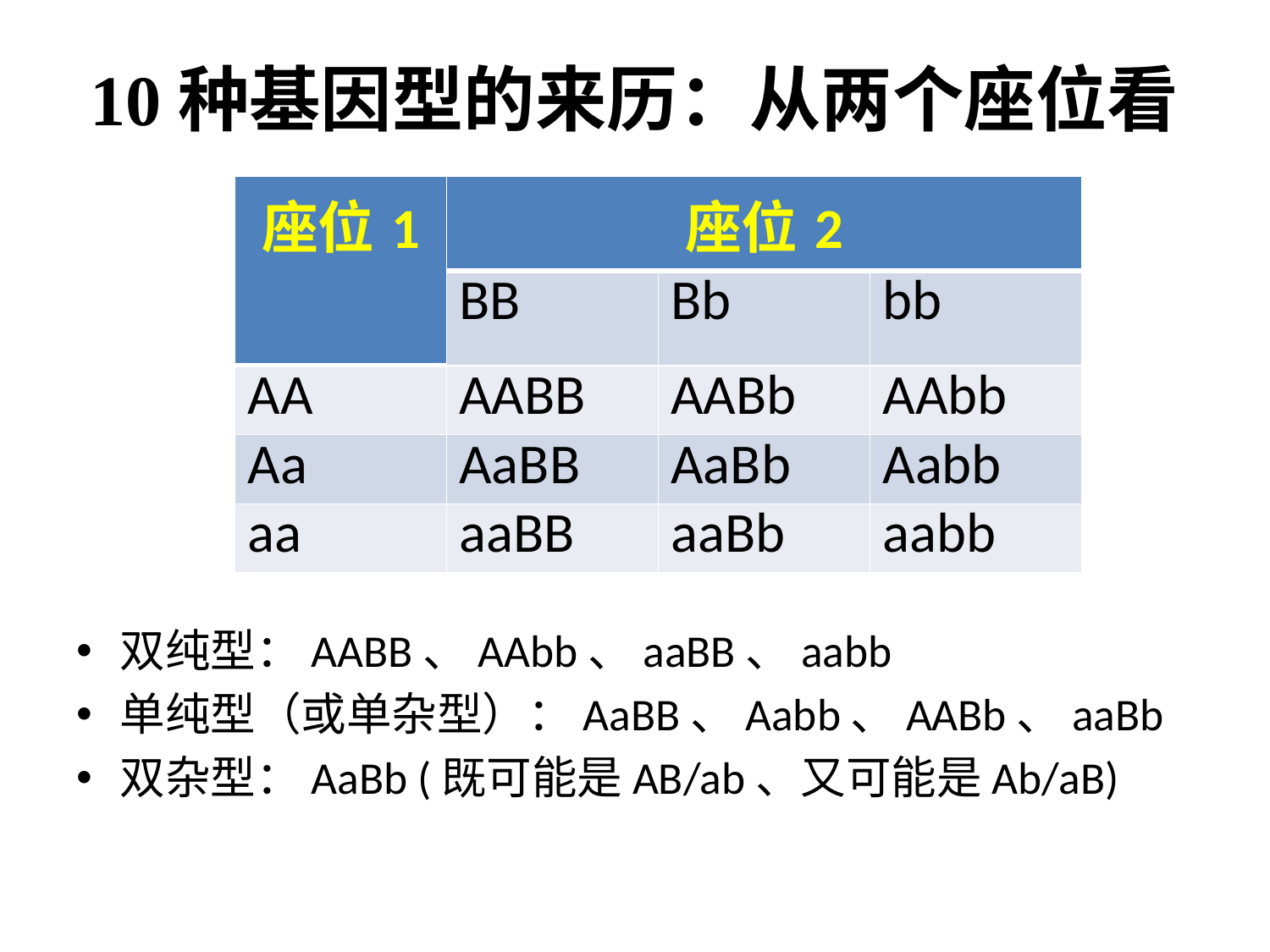

# 10种基因型的来历：从两个座位看
| 座位1 | 座位2 |  |  |
| --- | --- | --- | --- |
|  | BB | Bb | bb |
| AA | AABB | AABb | AAbb |
| Aa | AaBB | AaBb | Aabb |
| aa | aaBB | aaBb | aabb |
双纯型：AABB、AAbb、aaBB、aabb
单纯型（或单杂型）：AaBB、Aabb、AABb、aaBb
双杂型：AaBb (既可能是AB/ab、又可能是Ab/aB)